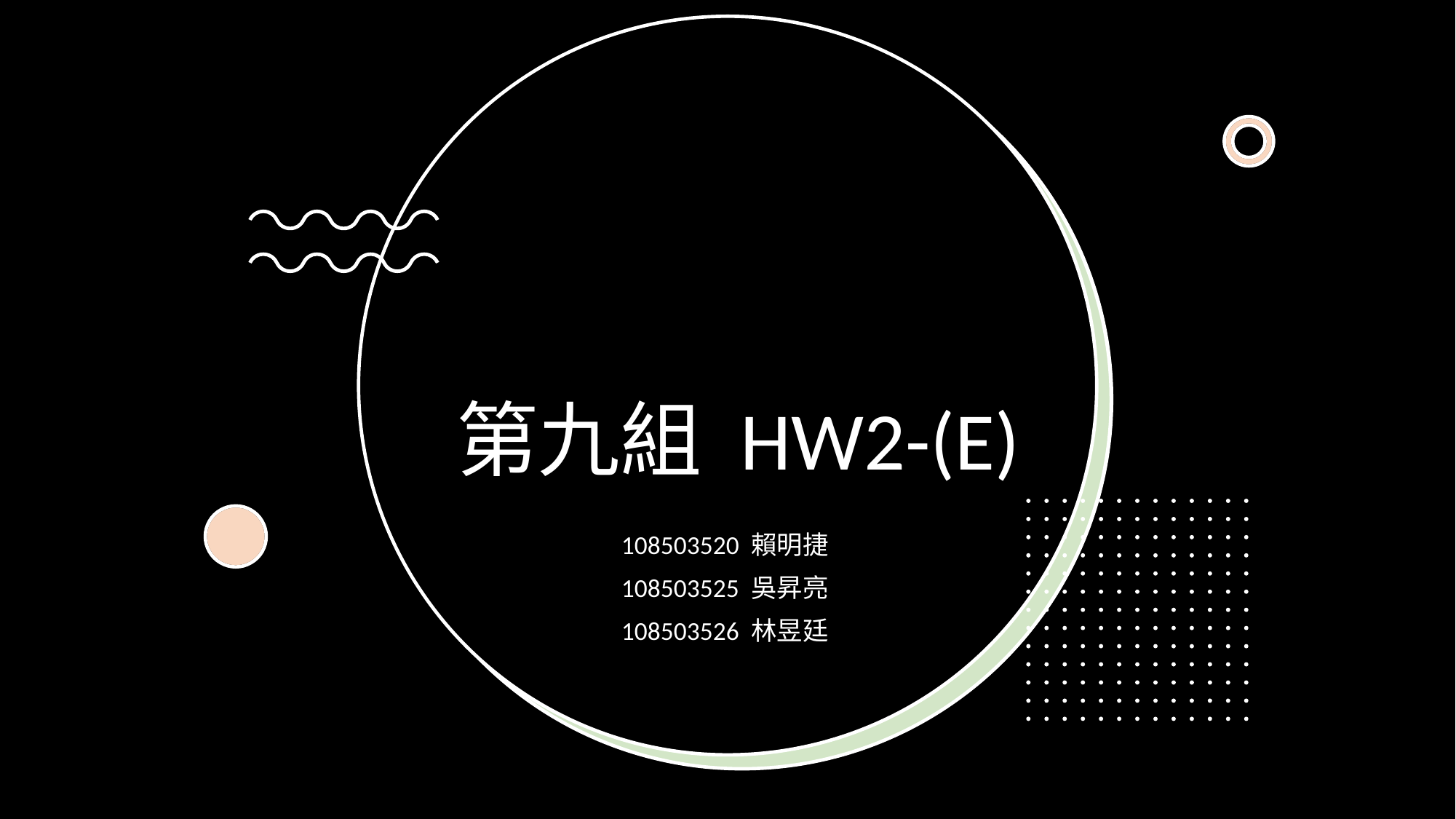

# 第九組 HW2-(E)

108503520 賴明捷
108503525 吳昇亮
108503526 林昱廷